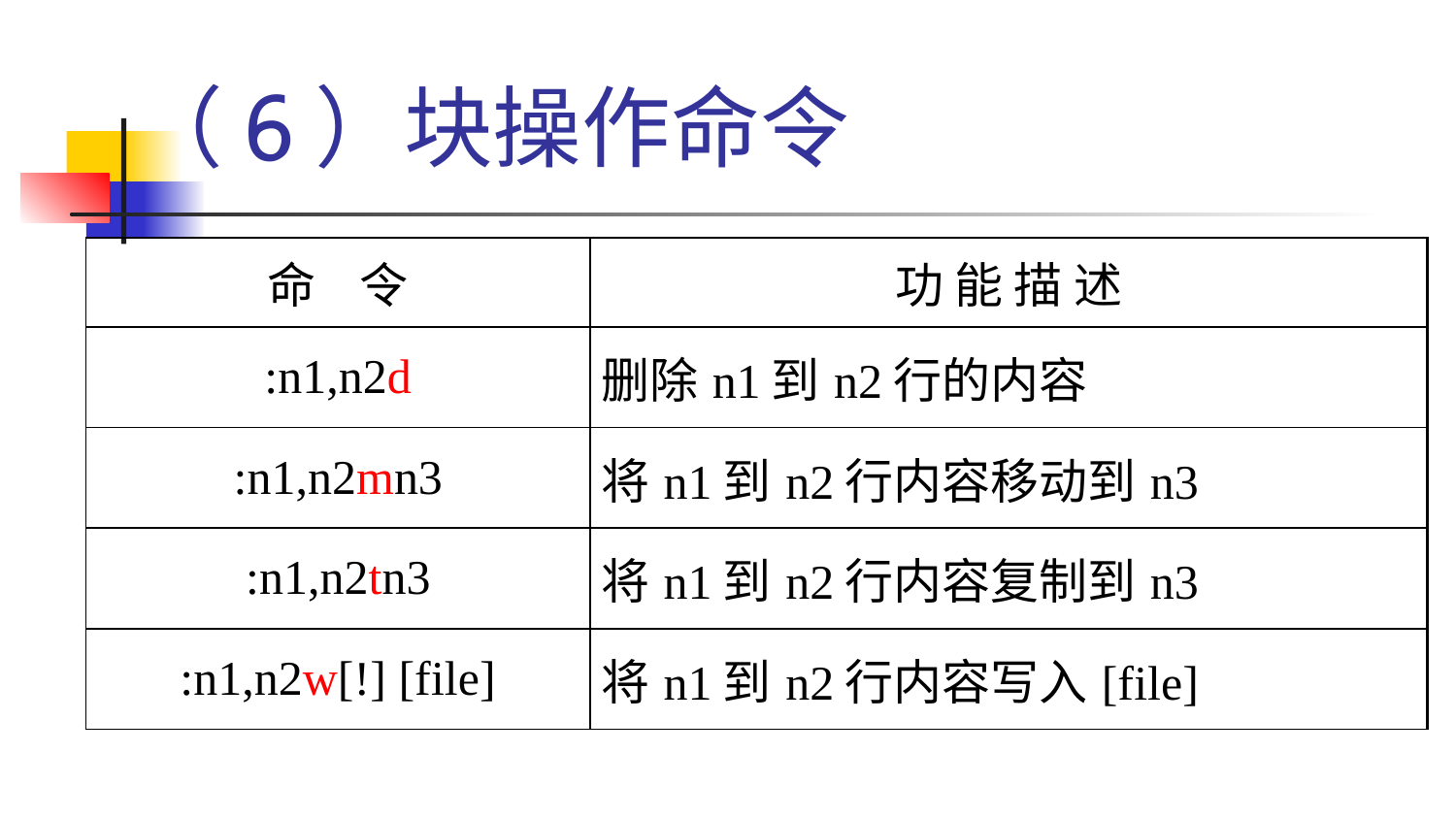

# （6）块操作命令
| 命 令 | 功 能 描 述 |
| --- | --- |
| :n1,n2d | 删除n1到n2行的内容 |
| :n1,n2mn3 | 将n1到n2行内容移动到n3 |
| :n1,n2tn3 | 将n1到n2行内容复制到n3 |
| :n1,n2w[!] [file] | 将n1到n2行内容写入[file] |